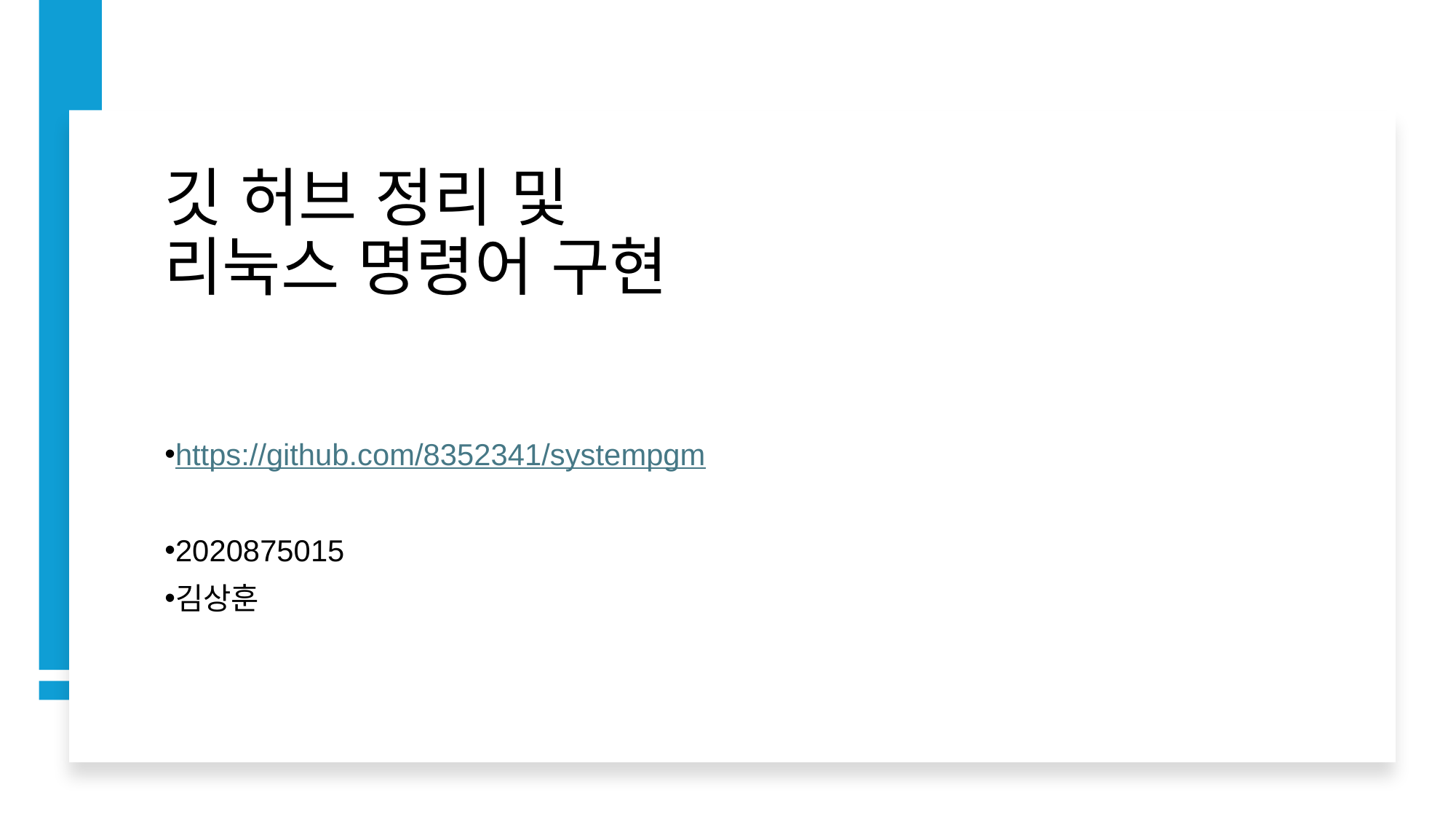

# 깃 허브 정리 및 리눅스 명령어 구현

https://github.com/8352341/systempgm

2020875015
김상훈